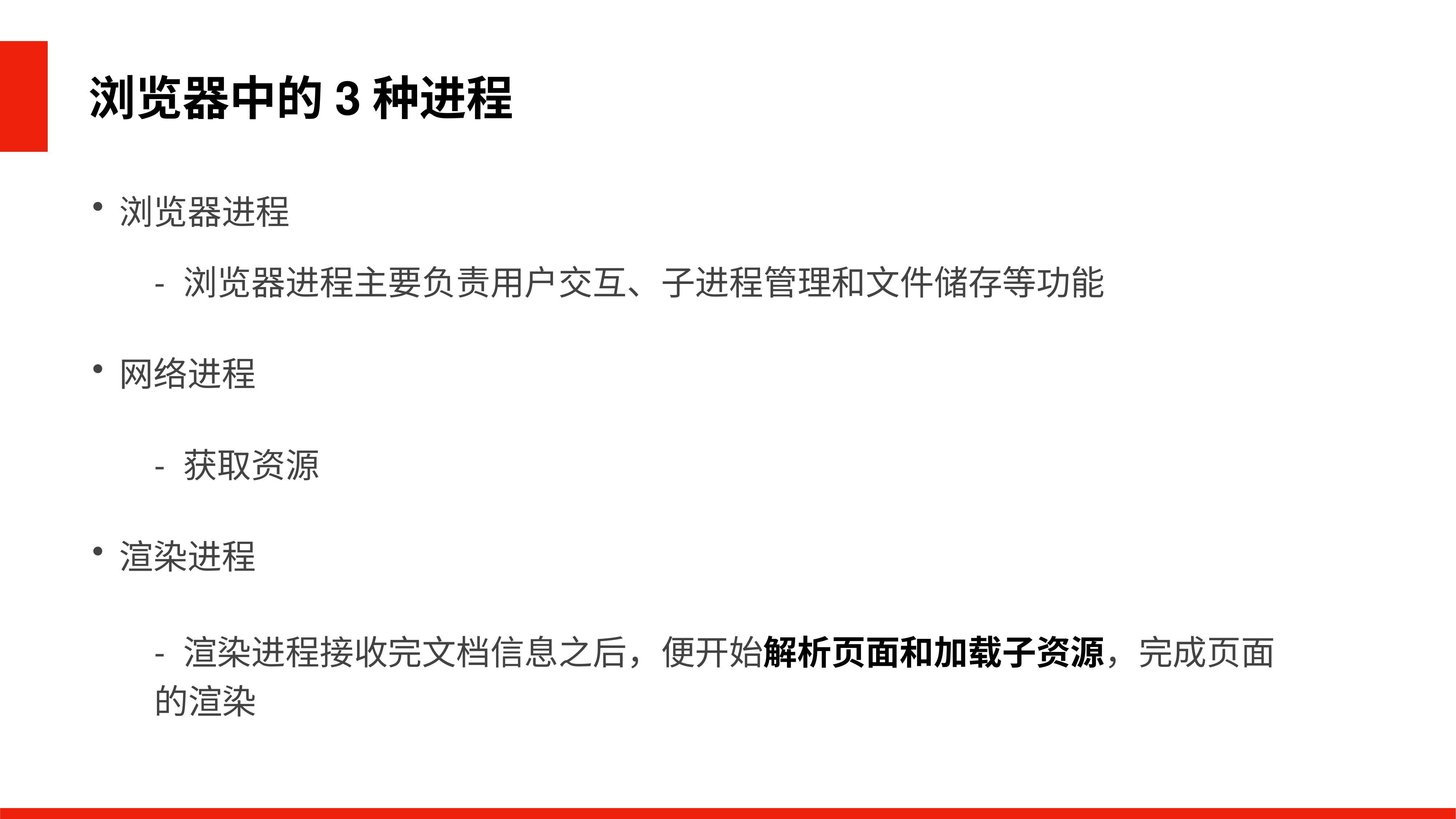

浏览器中的3种进程
浏览器进程
- 浏览器进程主要负责用户交互、子进程管理和文件储存等功能
网络进程
- 获取资源
渲染进程
- 渲染进程接收完文档信息之后，便开始解析页面和加载子资源，完成页面的渲染
5